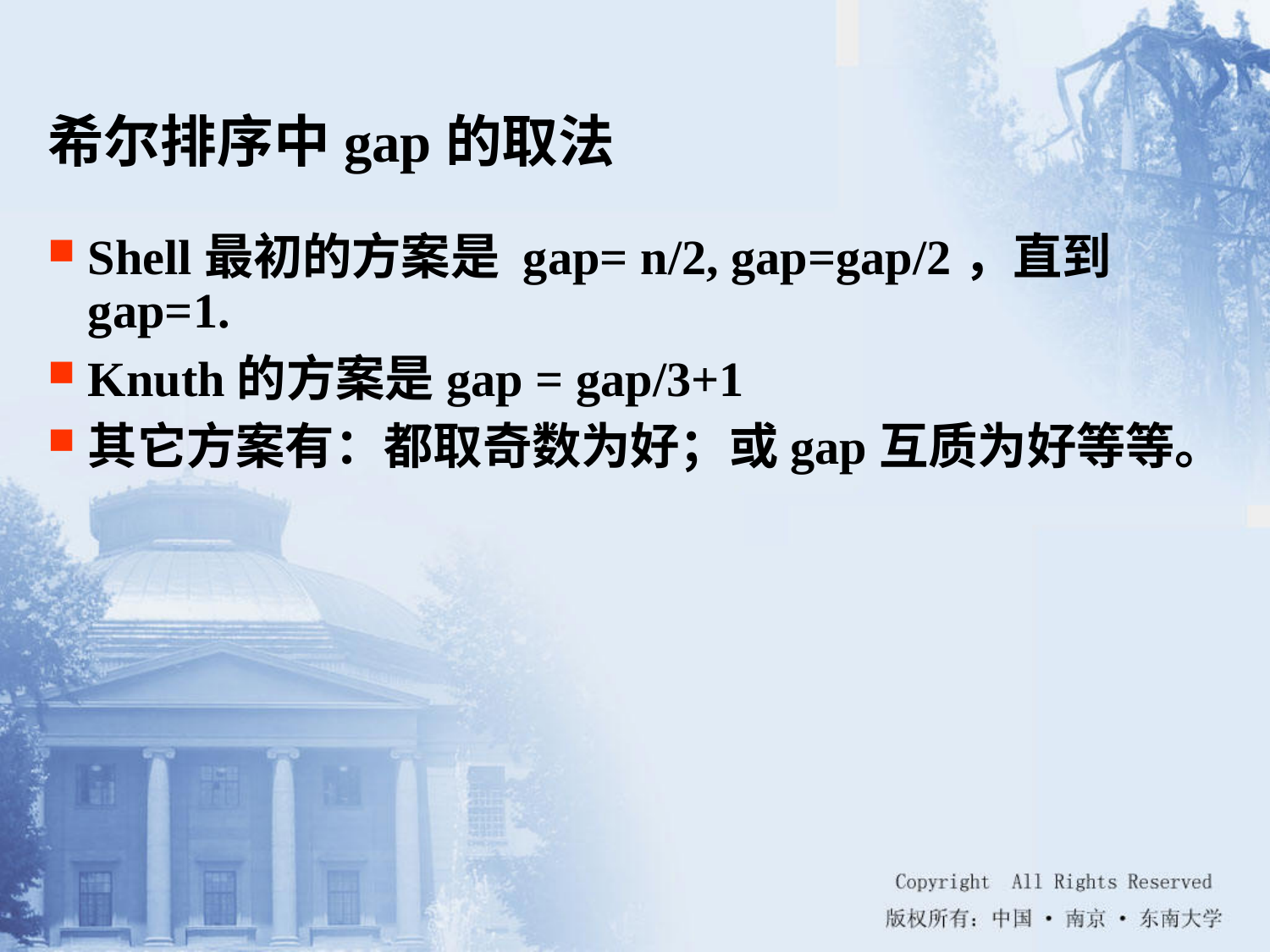

# 希尔排序中gap的取法
Shell最初的方案是 gap= n/2, gap=gap/2，直到gap=1.
Knuth的方案是gap = gap/3+1
其它方案有：都取奇数为好；或gap互质为好等等。